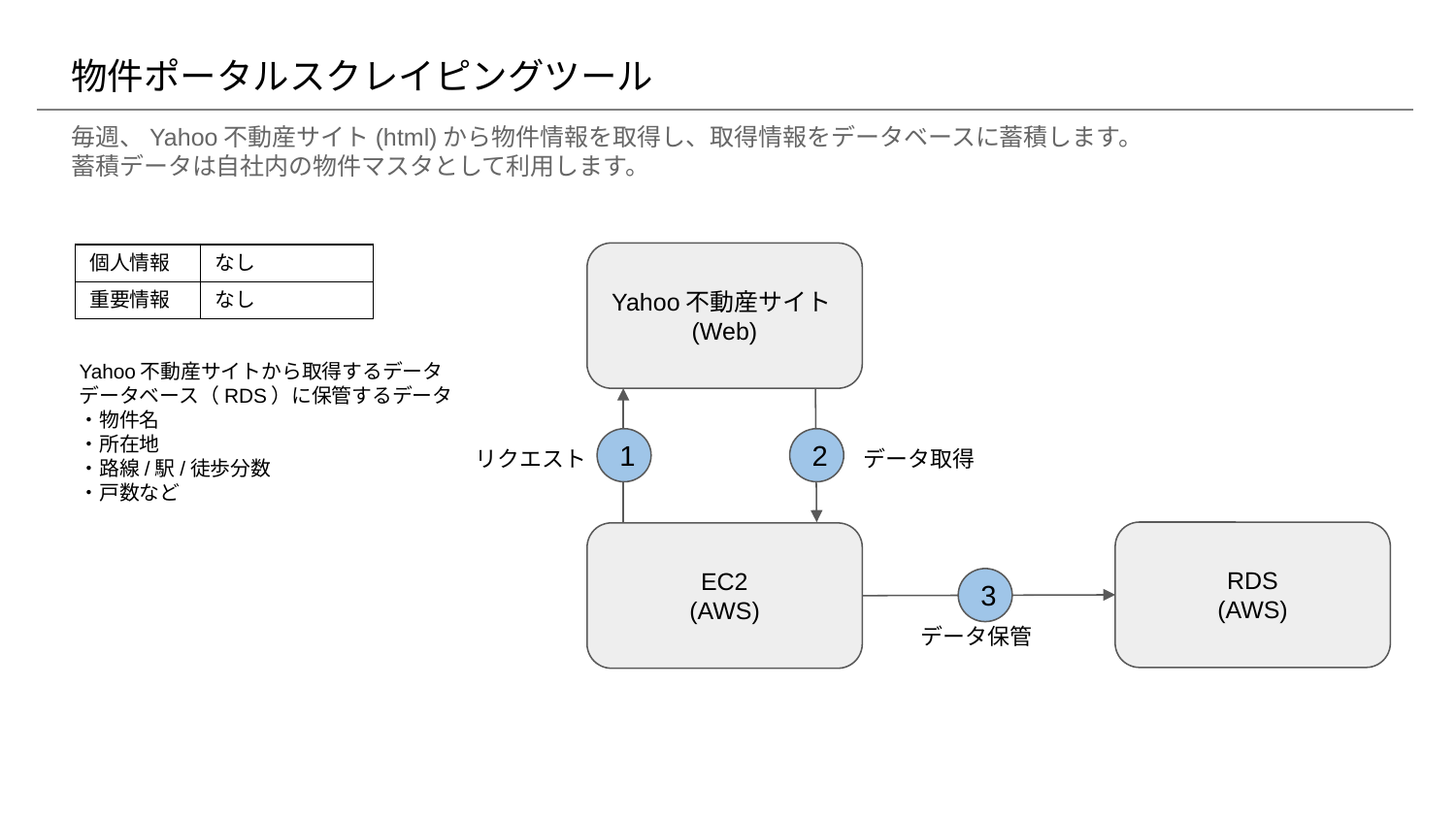

# 物件ポータルスクレイピングツール
毎週、Yahoo不動産サイト(html)から物件情報を取得し、取得情報をデータベースに蓄積します。
蓄積データは自社内の物件マスタとして利用します。
Yahoo不動産サイト(Web)
| 個人情報 | なし |
| --- | --- |
| 重要情報 | なし |
Yahoo不動産サイトから取得するデータ
データベース（RDS）に保管するデータ
・物件名
・所在地
・路線/駅/徒歩分数
・戸数など
1
2
リクエスト
データ取得
RDS
(AWS)
EC2
(AWS)
3
データ保管